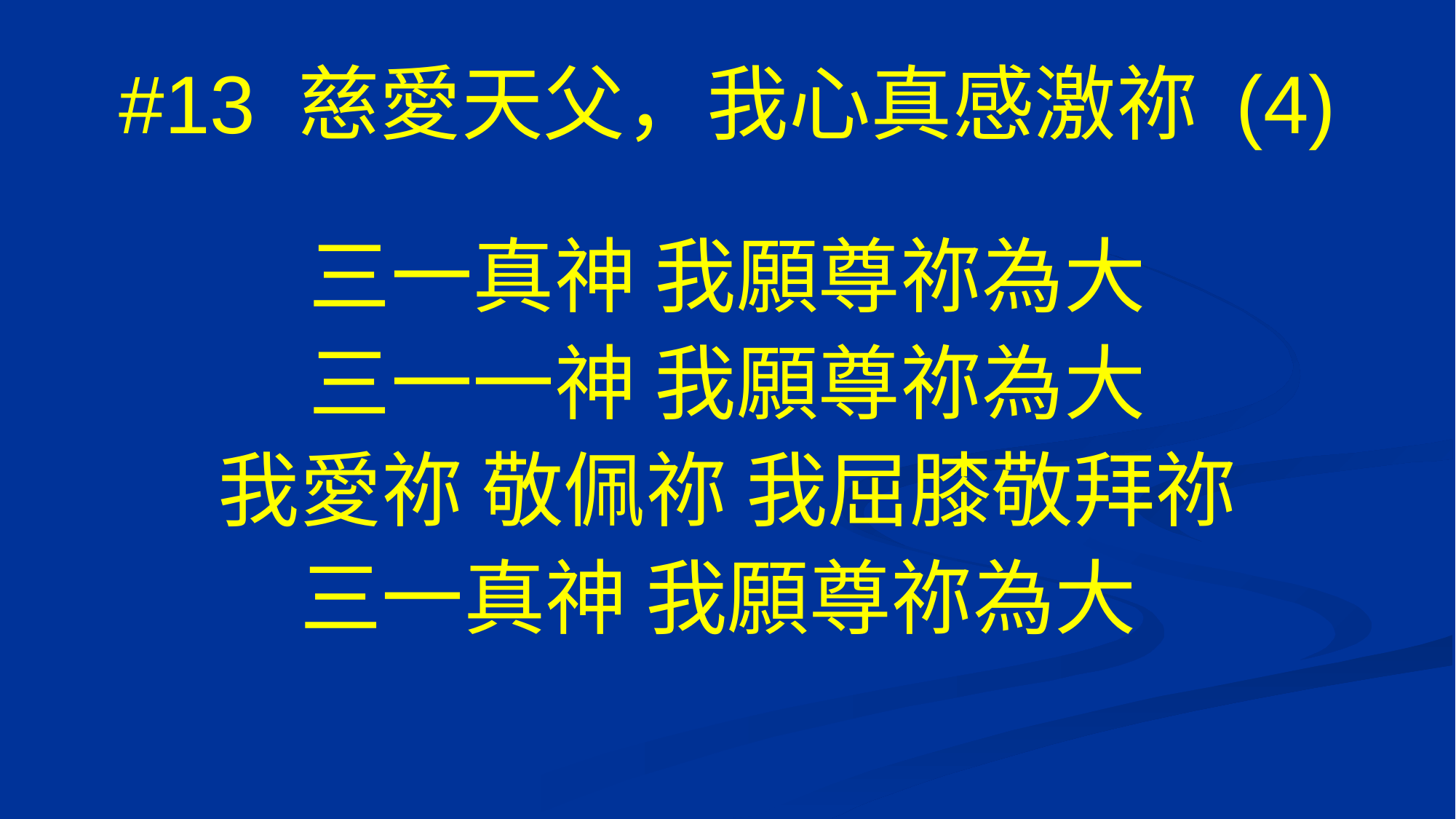

# #13 慈愛天父，我心真感激祢 (4)
三一真神 我願尊祢為大
三一一神 我願尊祢為大
我愛祢 敬佩祢 我屈膝敬拜祢
三一真神 我願尊祢為大